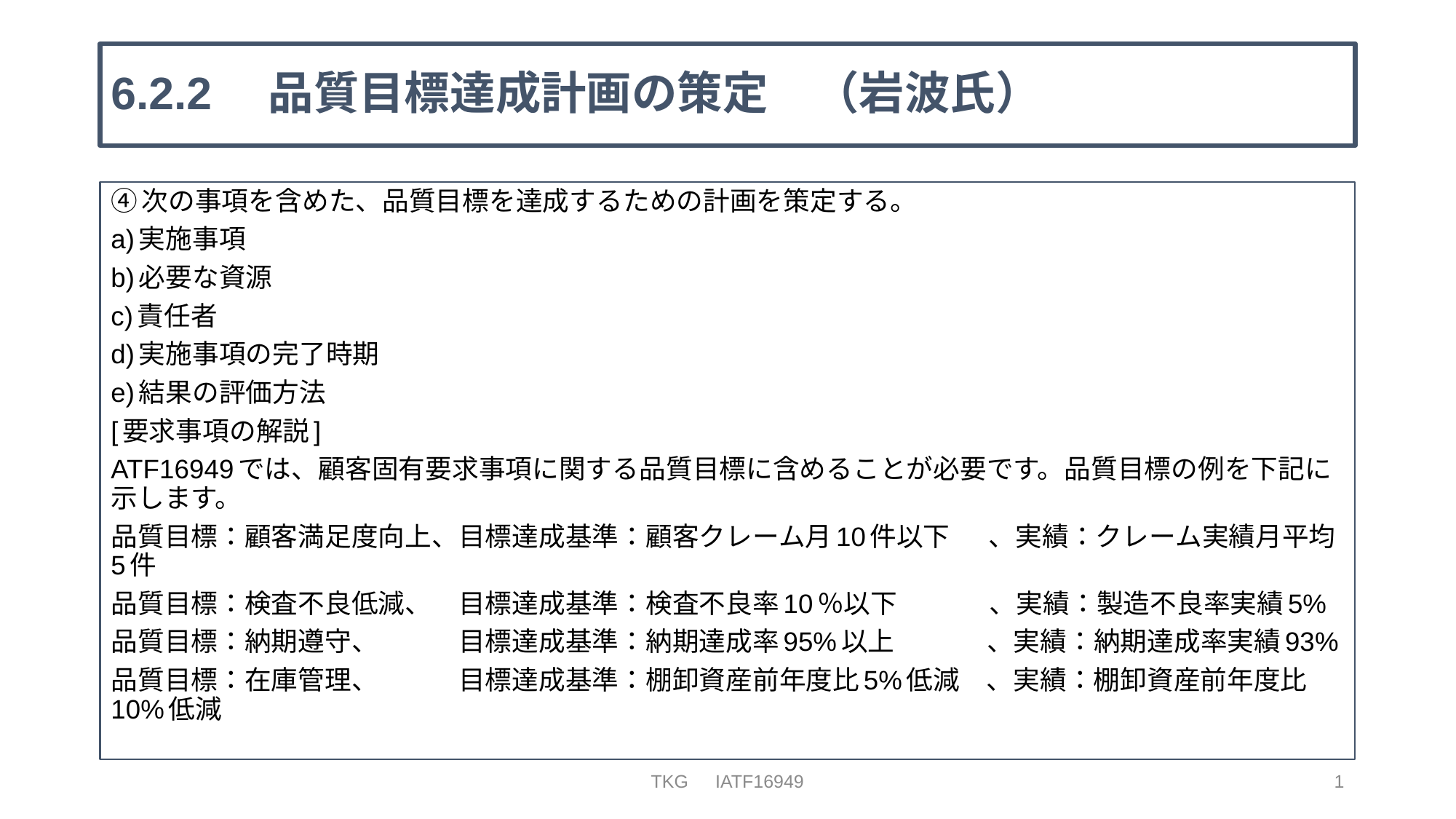

# 6.2.2　品質目標達成計画の策定　（岩波氏）
④次の事項を含めた、品質目標を達成するための計画を策定する。
a)実施事項
b)必要な資源
c)責任者
d)実施事項の完了時期
e)結果の評価方法
[要求事項の解説]
ATF16949では、顧客固有要求事項に関する品質目標に含めることが必要です。品質目標の例を下記に示します。
品質目標：顧客満足度向上、目標達成基準：顧客クレーム月10件以下　  、実績：クレーム実績月平均5件
品質目標：検査不良低減、　目標達成基準：検査不良率10％以下　　  　、実績：製造不良率実績5%
品質目標：納期遵守、　　　目標達成基準：納期達成率95%以上　　  　、実績：納期達成率実績93%
品質目標：在庫管理、　　　目標達成基準：棚卸資産前年度比5%低減　、実績：棚卸資産前年度比10%低減

TKG　IATF16949
1